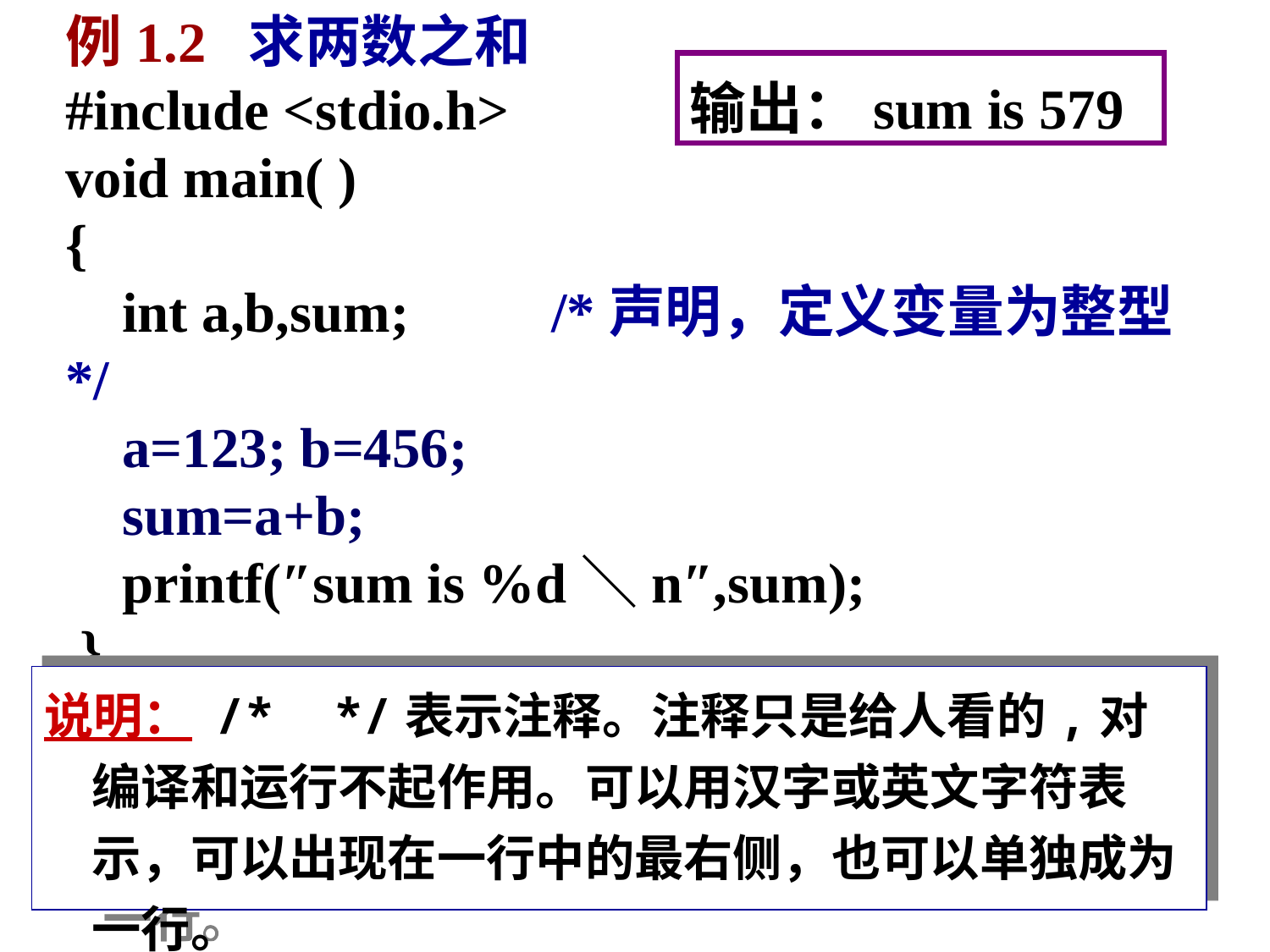

# 例1.2  求两数之和 #include <stdio.h> void main( ) { int a,b,sum;          /*声明，定义变量为整型*/ a=123; b=456; sum=a+b; printf(″sum is %d＼n″,sum); }
输出：sum is 579
说明： /*  */表示注释。注释只是给人看的,对编译和运行不起作用。可以用汉字或英文字符表示，可以出现在一行中的最右侧，也可以单独成为一行。